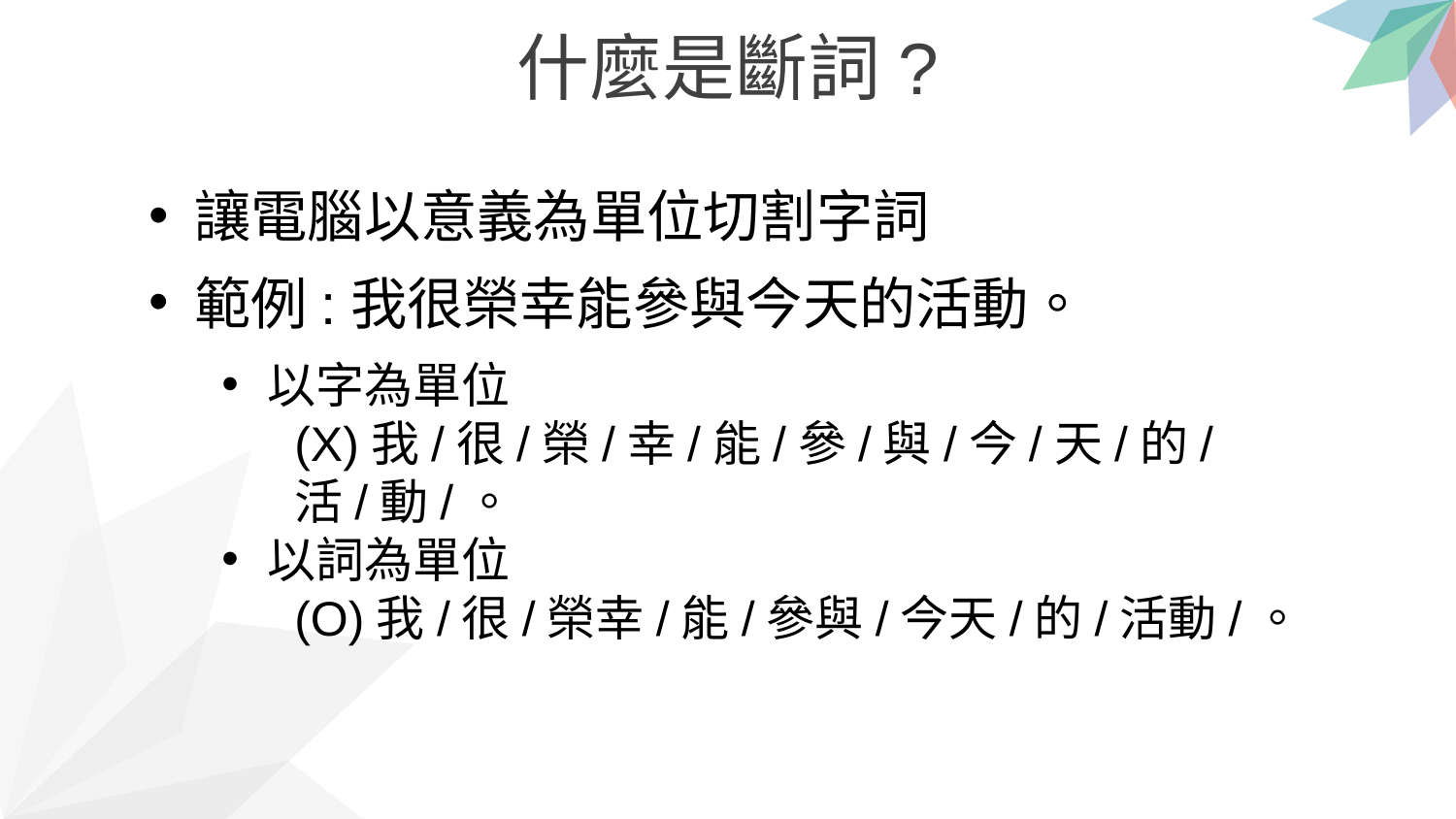

什麼是斷詞?
讓電腦以意義為單位切割字詞

範例:我很榮幸能參與今天的活動。

以字為單位
(X)我/很/榮/幸/能/參/與/今/天/的/活/動/。
以詞為單位
(O)我/很/榮幸/能/參與/今天/的/活動/。